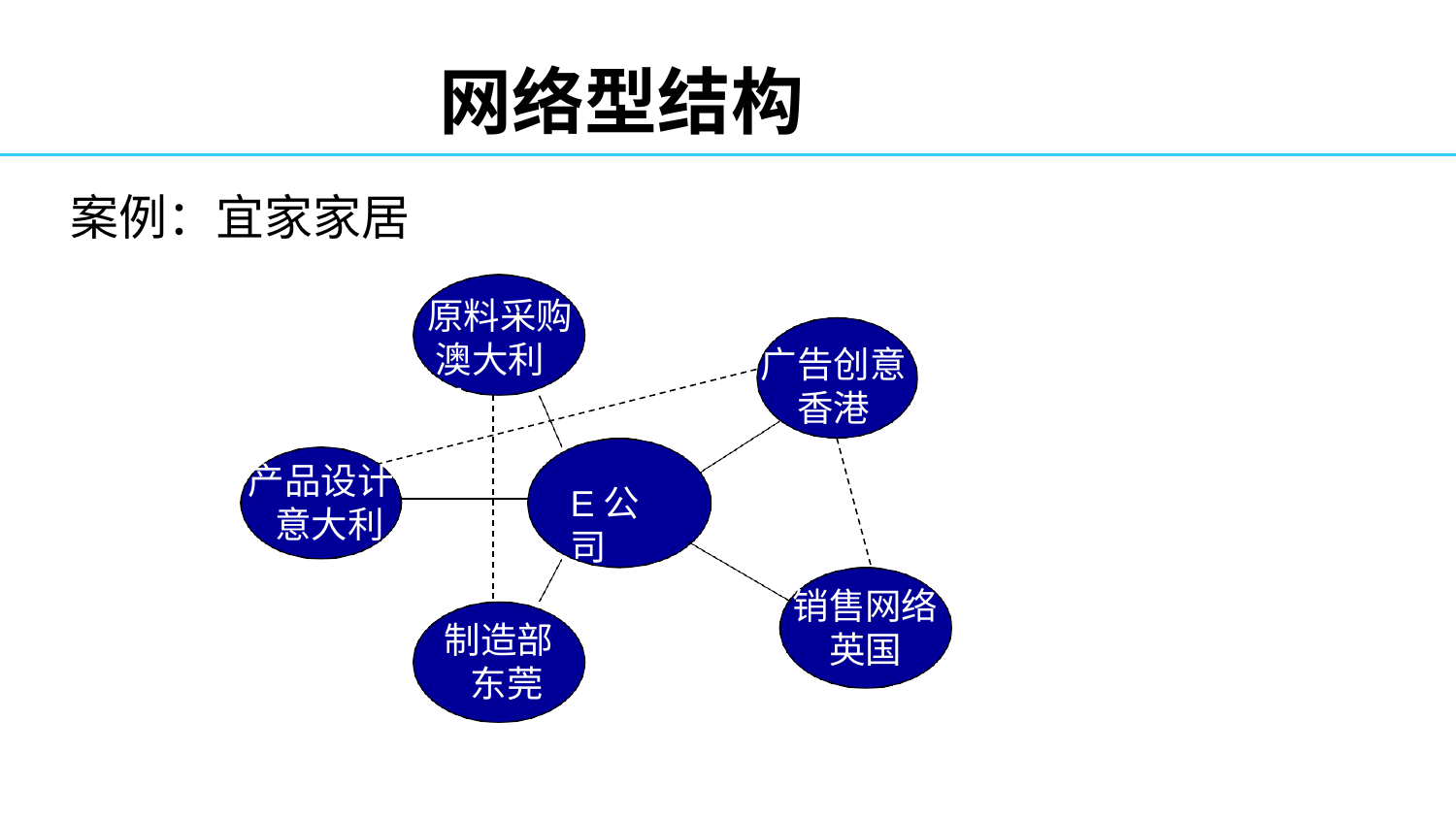

# 网络型结构
案例：宜家家居

原料采购  澳大利亚
广告创意
香港

产品设计  意大利
E公司
销售网络
英国
制造部  东莞